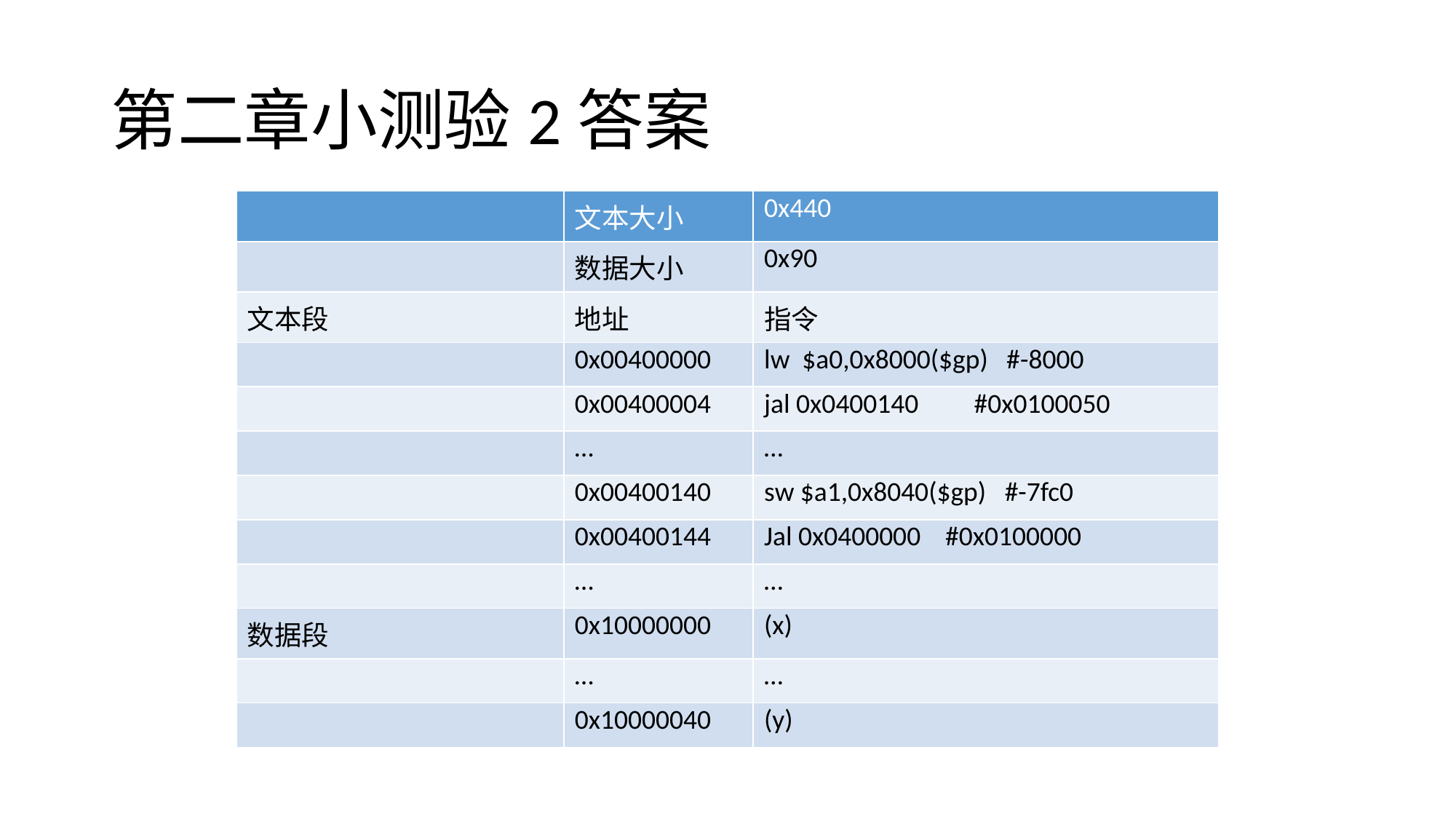

# 第二章小测验2答案
|  | 文本大小 | 0x440 |
| --- | --- | --- |
|  | 数据大小 | 0x90 |
| 文本段 | 地址 | 指令 |
|  | 0x00400000 | lw $a0,0x8000($gp) #-8000 |
|  | 0x00400004 | jal 0x0400140 #0x0100050 |
|  | … | … |
|  | 0x00400140 | sw $a1,0x8040($gp) #-7fc0 |
|  | 0x00400144 | Jal 0x0400000 #0x0100000 |
|  | … | … |
| 数据段 | 0x10000000 | (x) |
|  | … | … |
|  | 0x10000040 | (y) |